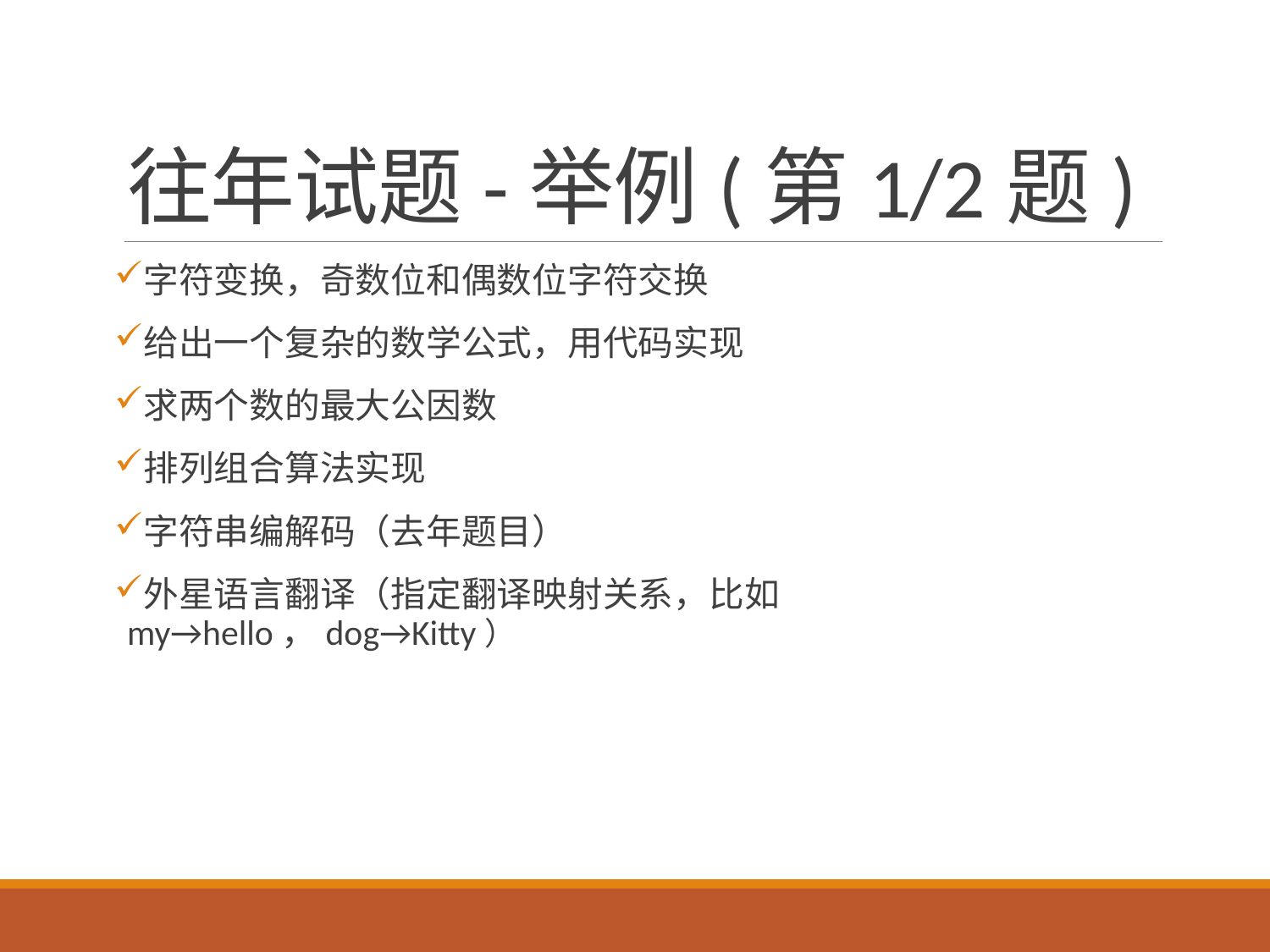

# 往年试题-举例(第1/2题)
字符变换，奇数位和偶数位字符交换
给出一个复杂的数学公式，用代码实现
求两个数的最大公因数
排列组合算法实现
字符串编解码（去年题目）
外星语言翻译（指定翻译映射关系，比如my→hello，dog→Kitty）